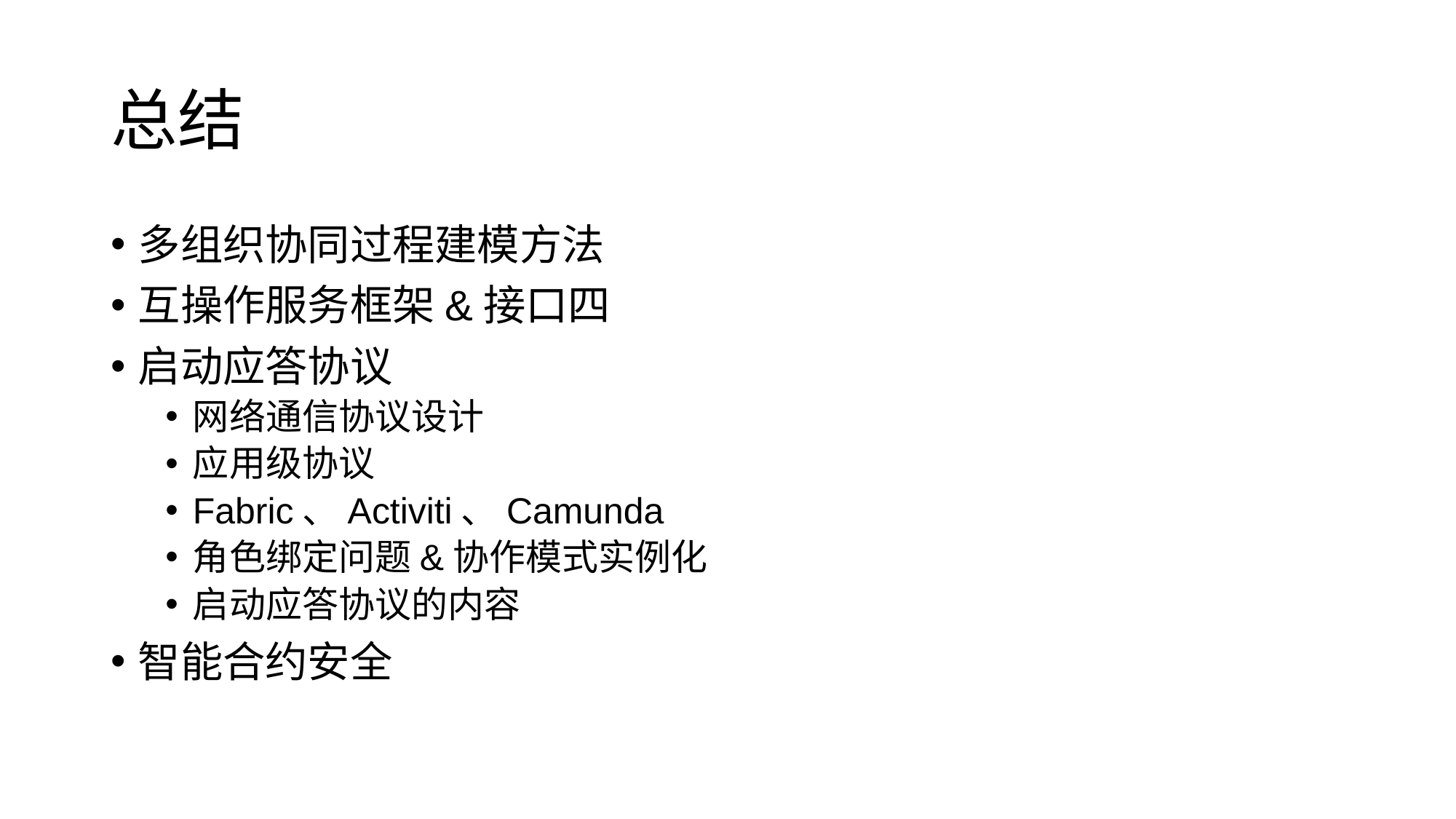

# 总结
多组织协同过程建模方法
互操作服务框架&接口四
启动应答协议
网络通信协议设计
应用级协议
Fabric、Activiti、Camunda
角色绑定问题&协作模式实例化
启动应答协议的内容
智能合约安全